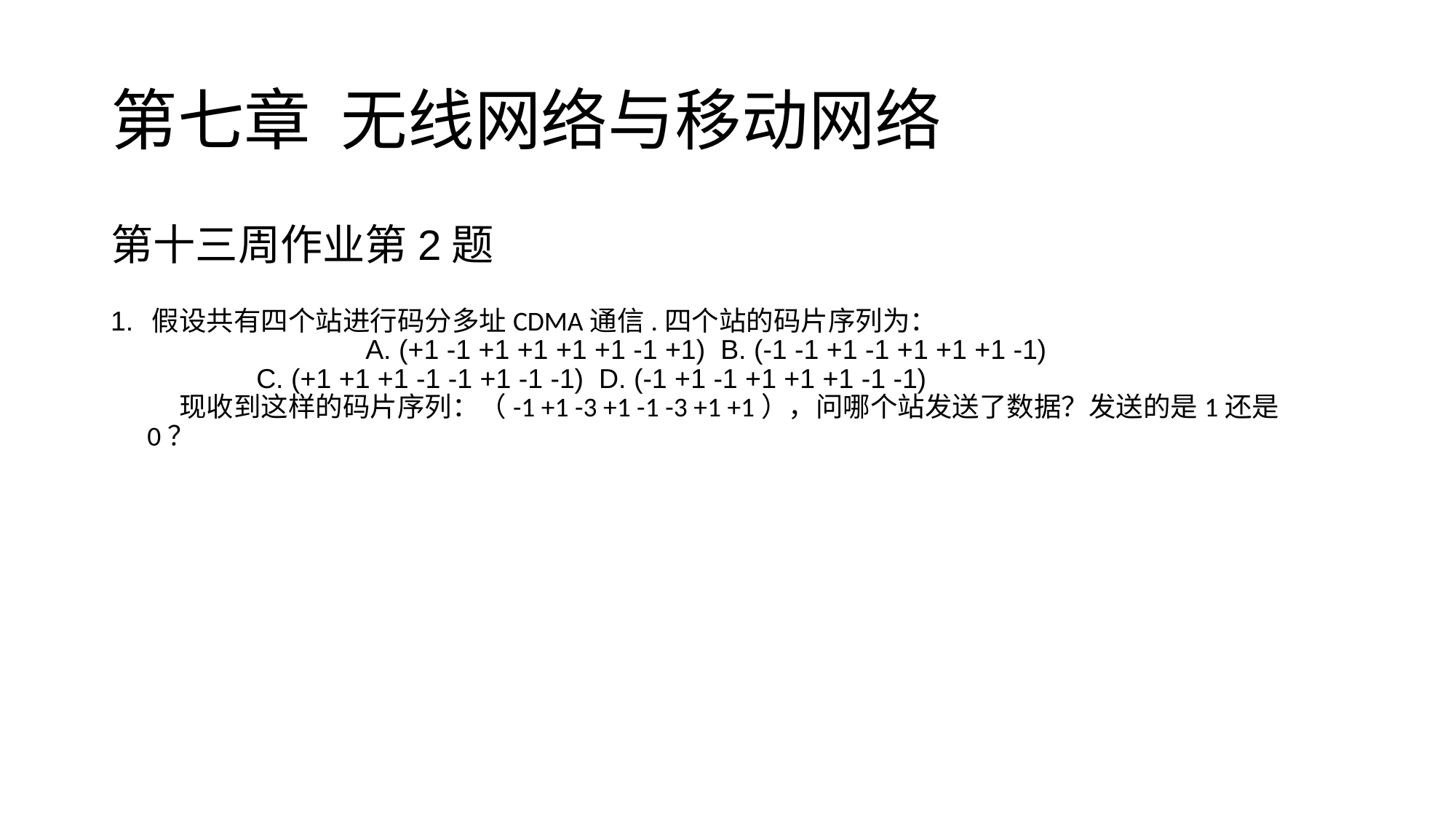

# 第七章  无线网络与移动网络
第十三周作业第2题

假设共有四个站进行码分多址CDMA通信.四个站的码片序列为：
		A. (+1 -1 +1 +1 +1 +1 -1 +1)  B. (-1 -1 +1 -1 +1 +1 +1 -1)
	C. (+1 +1 +1 -1 -1 +1 -1 -1)  D. (-1 +1 -1 +1 +1 +1 -1 -1)
现收到这样的码片序列：（-1 +1 -3 +1 -1 -3 +1 +1），问哪个站发送了数据？发送的是1还是0？